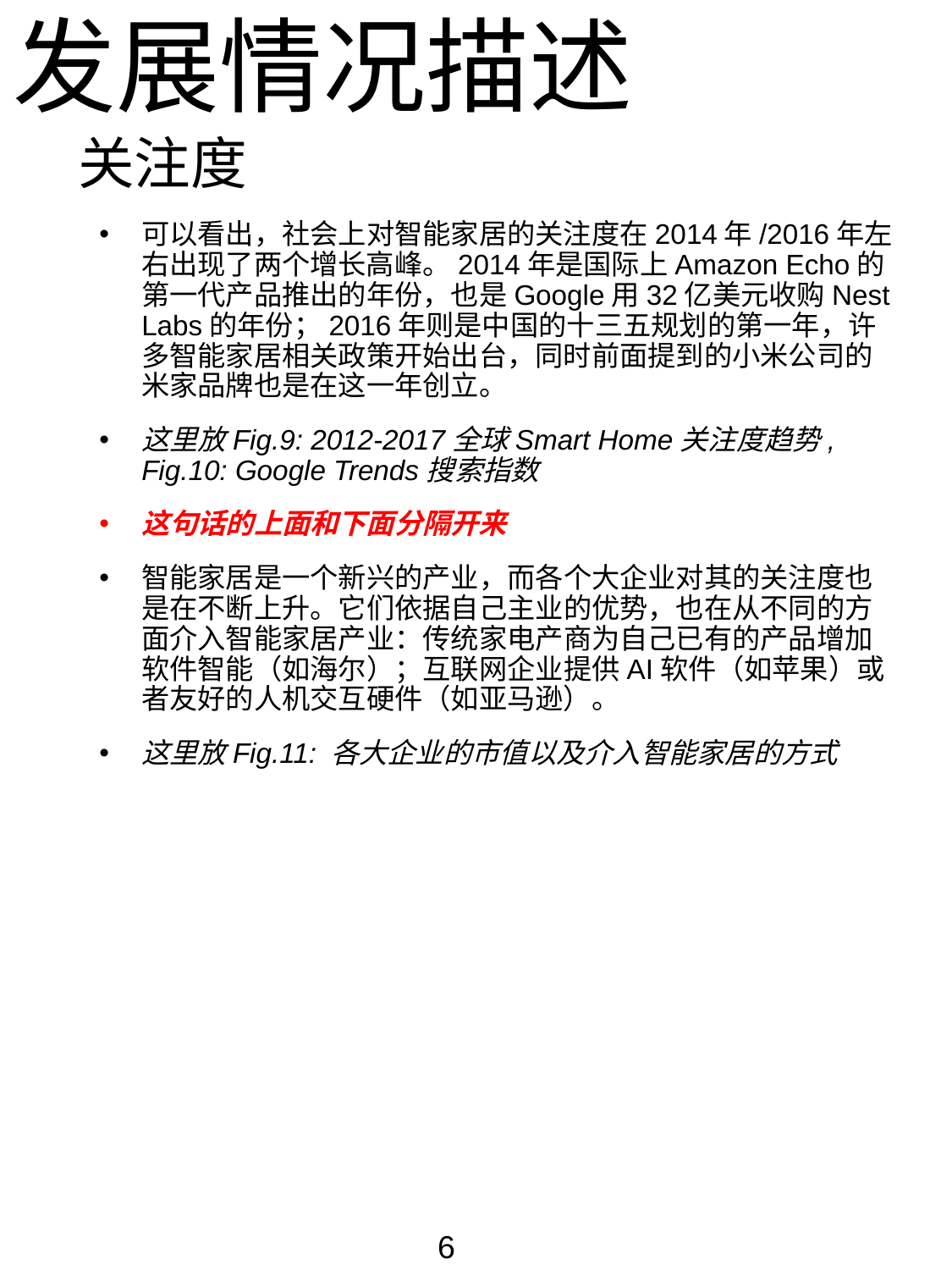

# 发展情况描述
关注度
可以看出，社会上对智能家居的关注度在2014年/2016年左右出现了两个增长高峰。2014年是国际上Amazon Echo的第一代产品推出的年份，也是Google用32亿美元收购Nest Labs的年份；2016年则是中国的十三五规划的第一年，许多智能家居相关政策开始出台，同时前面提到的小米公司的米家品牌也是在这一年创立。
这里放Fig.9: 2012-2017全球Smart Home关注度趋势, Fig.10: Google Trends搜索指数
这句话的上面和下面分隔开来
智能家居是一个新兴的产业，而各个大企业对其的关注度也是在不断上升。它们依据自己主业的优势，也在从不同的方面介入智能家居产业：传统家电产商为自己已有的产品增加软件智能（如海尔）；互联网企业提供AI软件（如苹果）或者友好的人机交互硬件（如亚马逊）。
这里放Fig.11: 各大企业的市值以及介入智能家居的方式

6